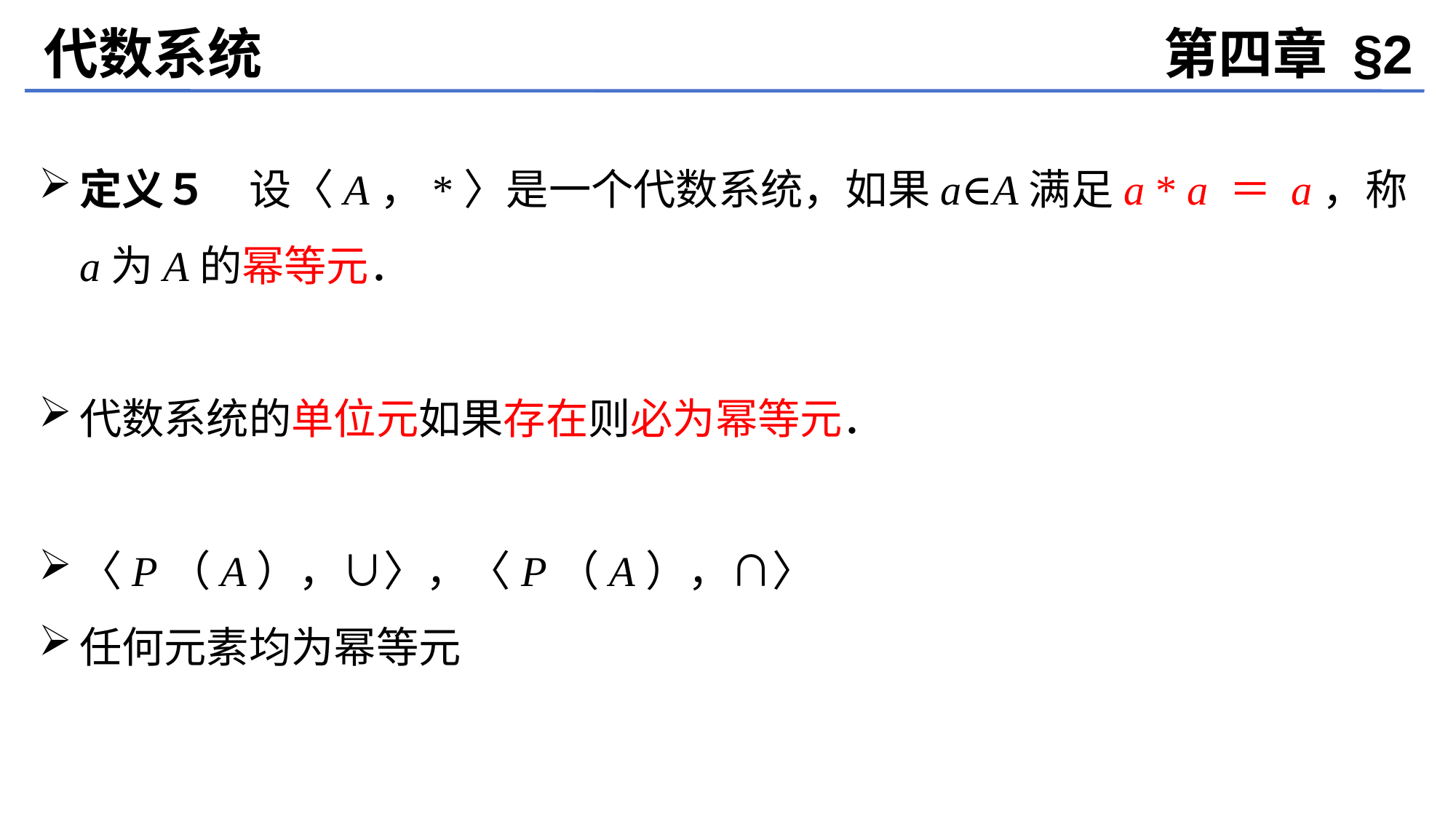

代数系统
第四章 §2
定义５　设〈A，*〉是一个代数系统，如果a∈A满足a * a ＝ a，称a为A的幂等元．

代数系统的单位元如果存在则必为幂等元．

〈P（A），∪〉，〈P（A），∩〉
任何元素均为幂等元